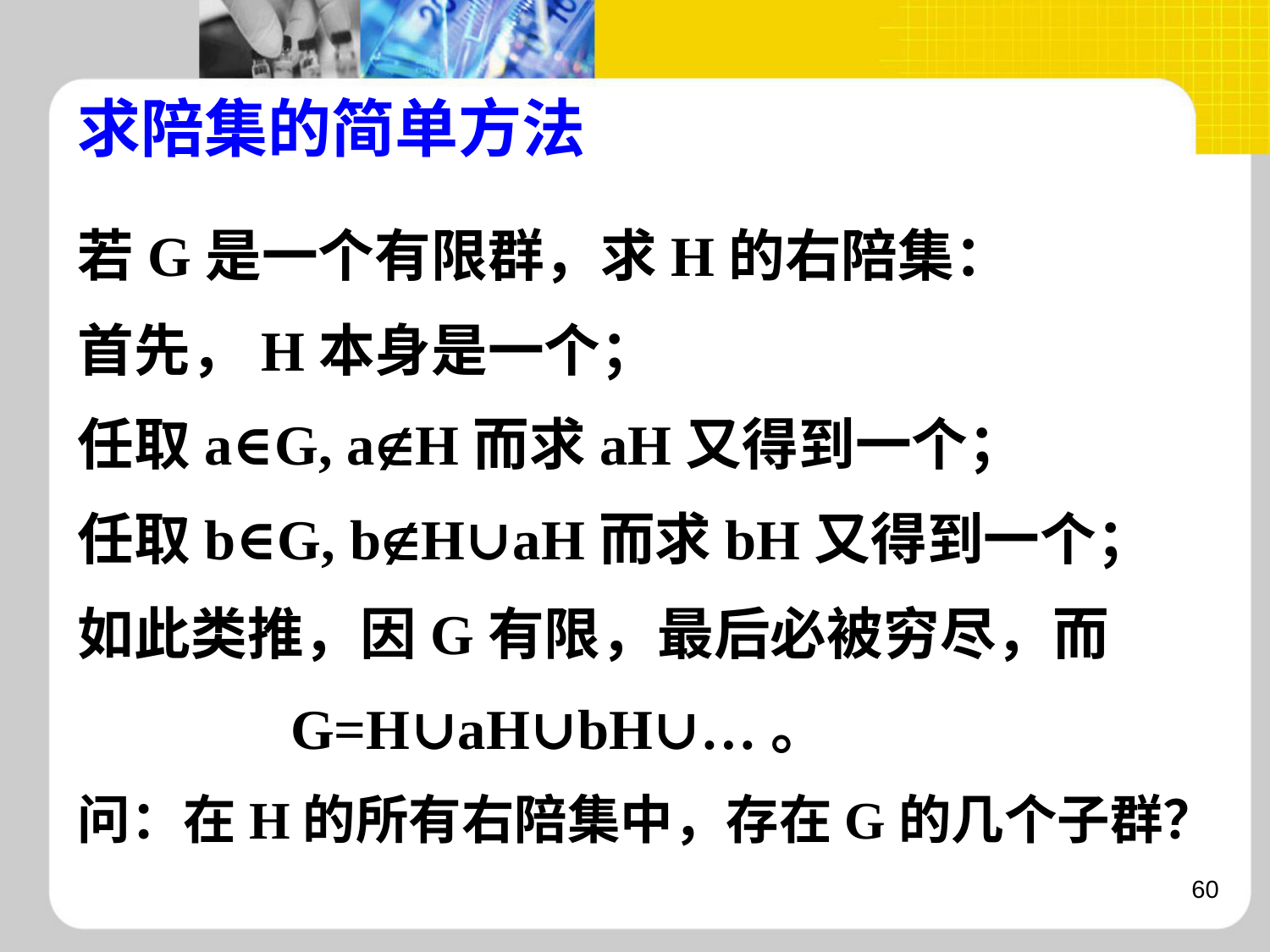

# 求陪集的简单方法
若G是一个有限群，求H的右陪集：
首先，H本身是一个；
任取a∈G, a∉H而求aH又得到一个；
任取b∈G, b∉H∪aH而求bH又得到一个；
如此类推，因G有限，最后必被穷尽，而
               G=H∪aH∪bH∪…。
问：在H的所有右陪集中，存在G的几个子群？

60